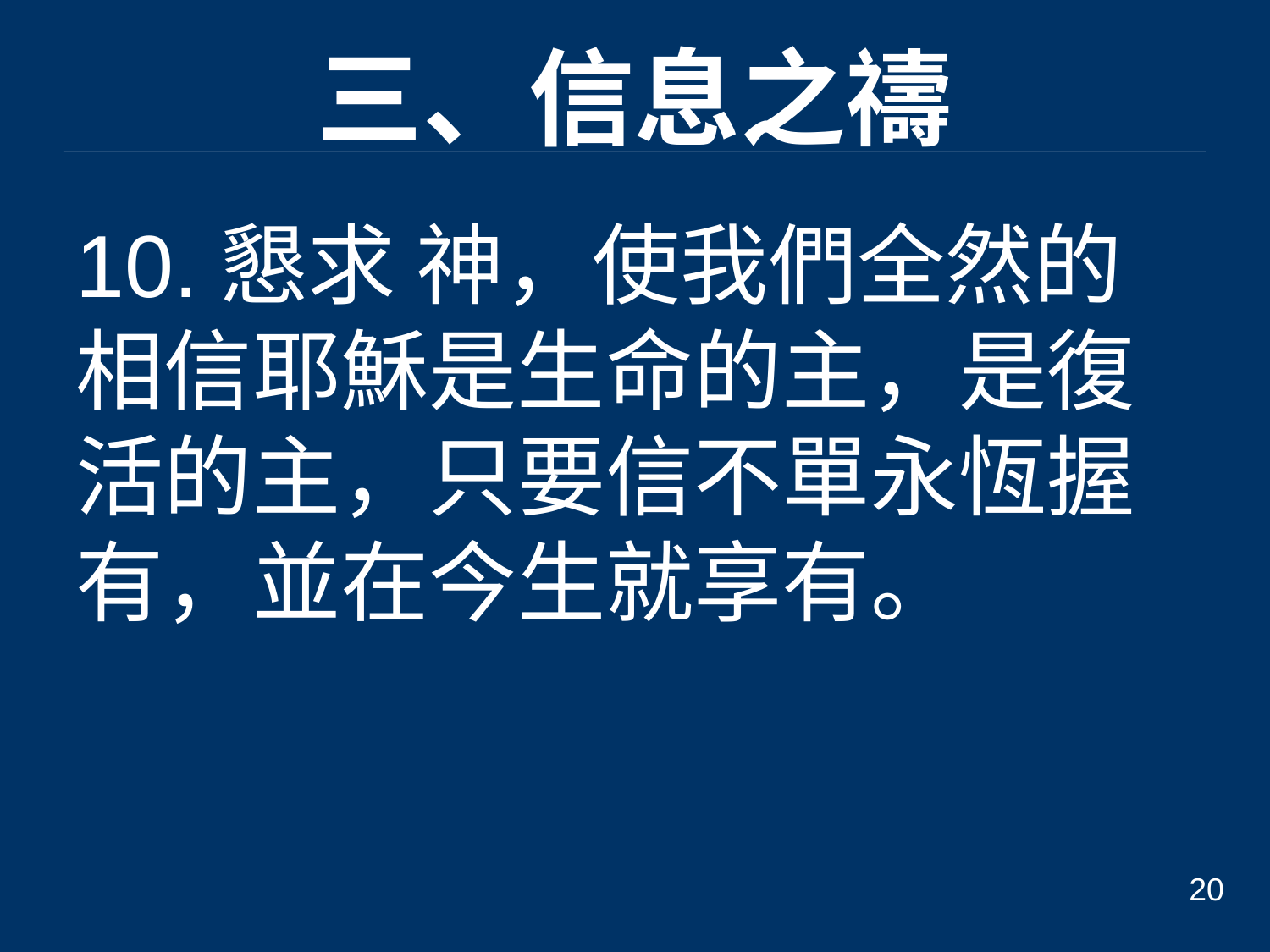

三、信息之禱

10.懇求 神，使我們全然的相信耶穌是生命的主，是復活的主，只要信不單永恆握有，並在今生就享有。
20